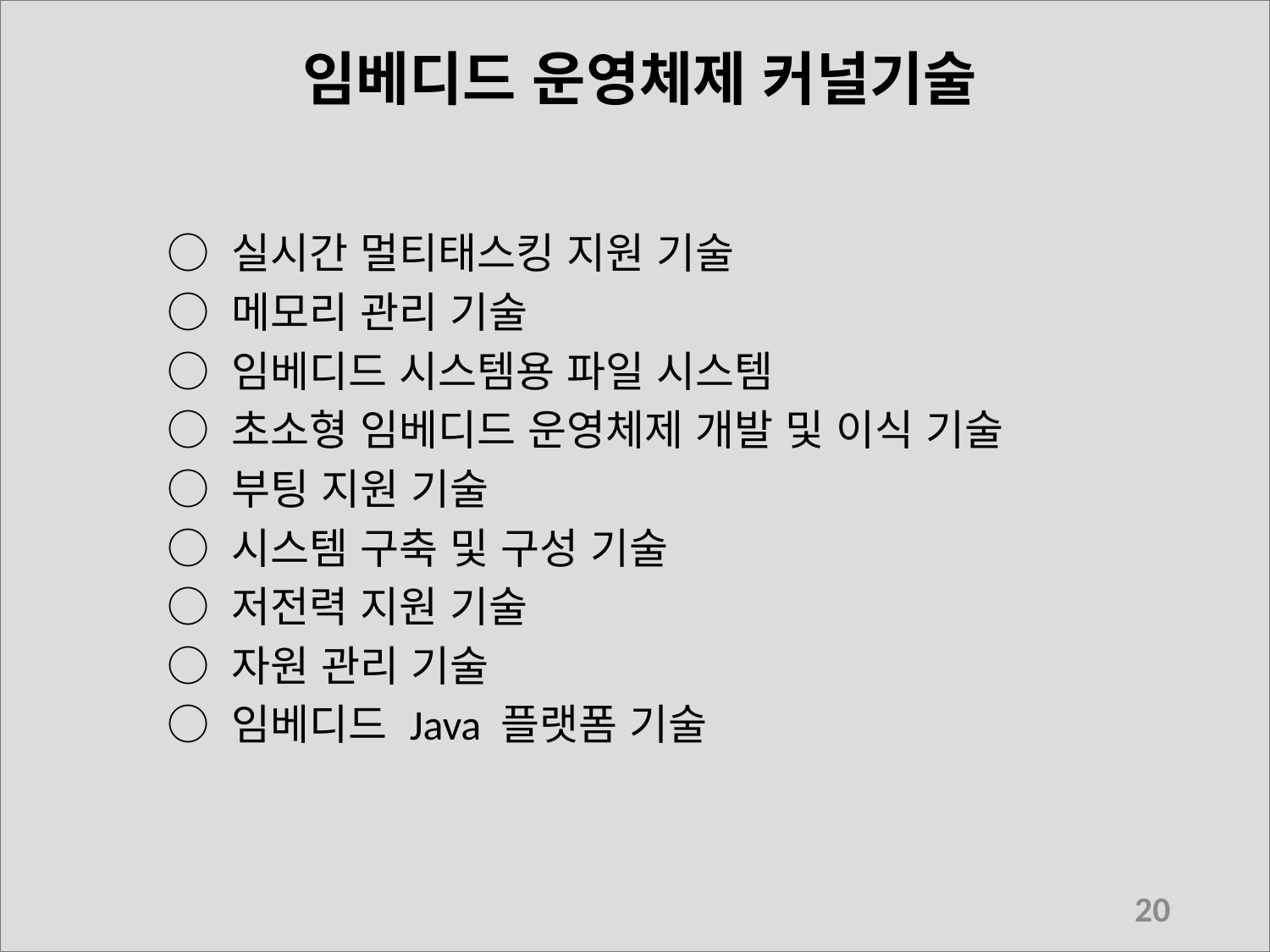

# 임베디드 운영체제 커널기술
     ○ 실시간 멀티태스킹 지원 기술
     ○ 메모리 관리 기술
     ○ 임베디드 시스템용 파일 시스템
     ○ 초소형 임베디드 운영체제 개발 및 이식 기술
     ○ 부팅 지원 기술
     ○ 시스템 구축 및 구성 기술
     ○ 저전력 지원 기술
     ○ 자원 관리 기술
     ○ 임베디드 Java 플랫폼 기술

20